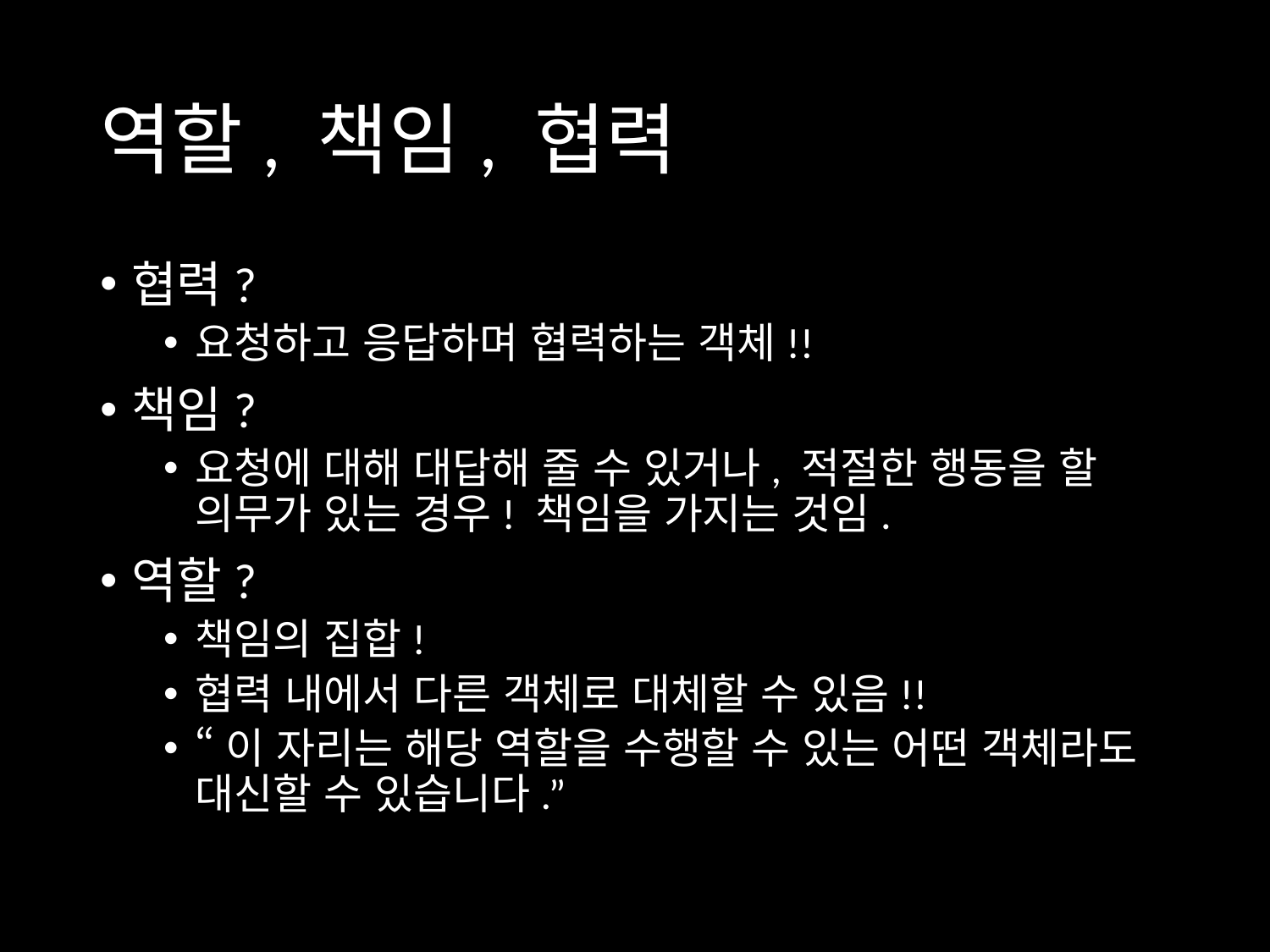

# 역할, 책임, 협력
협력?
요청하고 응답하며 협력하는 객체!!
책임?
요청에 대해 대답해 줄 수 있거나, 적절한 행동을 할 의무가 있는 경우! 책임을 가지는 것임.
역할?
책임의 집합!
협력 내에서 다른 객체로 대체할 수 있음!!
“이 자리는 해당 역할을 수행할 수 있는 어떤 객체라도 대신할 수 있습니다.”